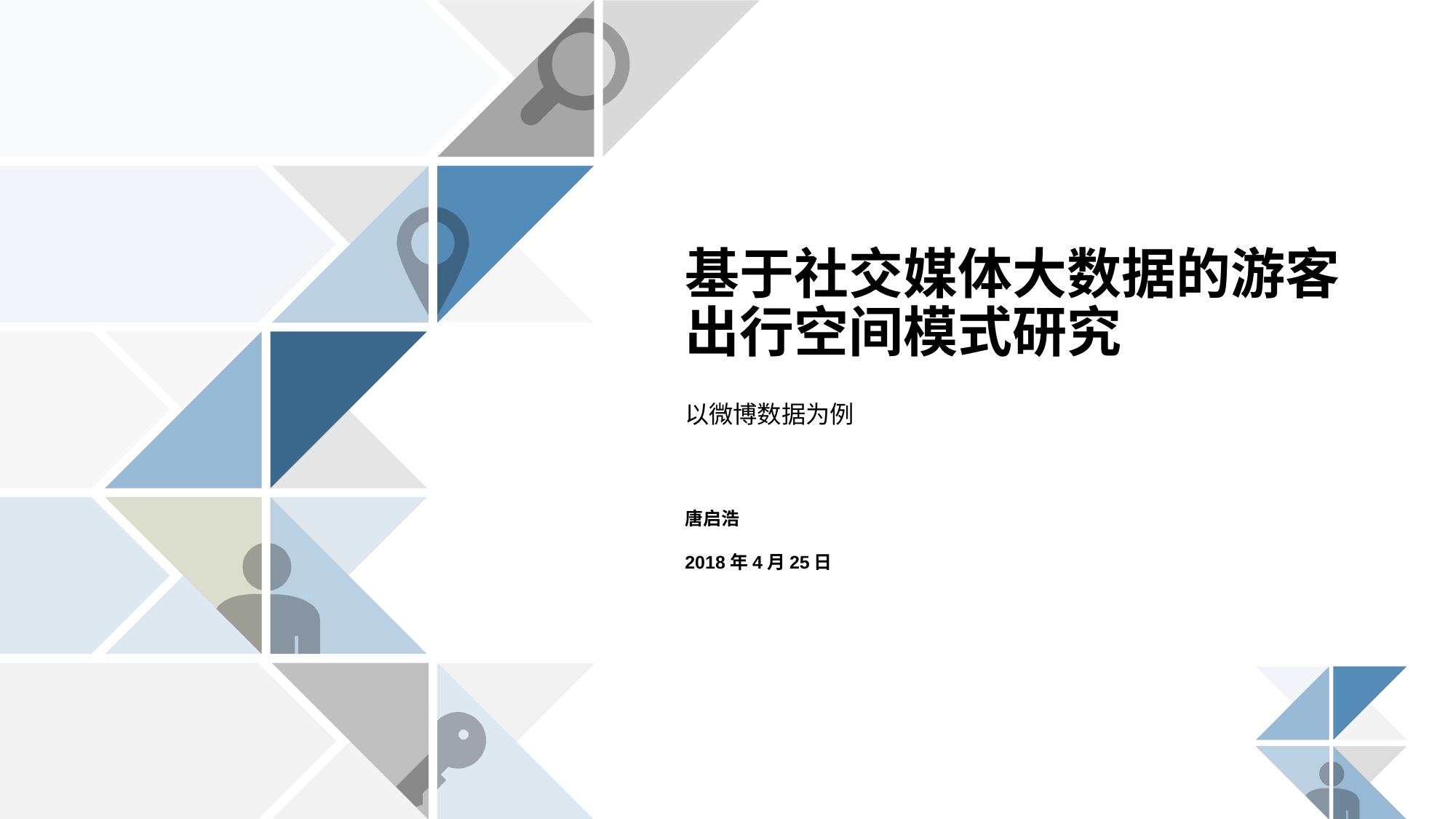

# 基于社交媒体大数据的游客出行空间模式研究
以微博数据为例
唐启浩
2018年4月25日